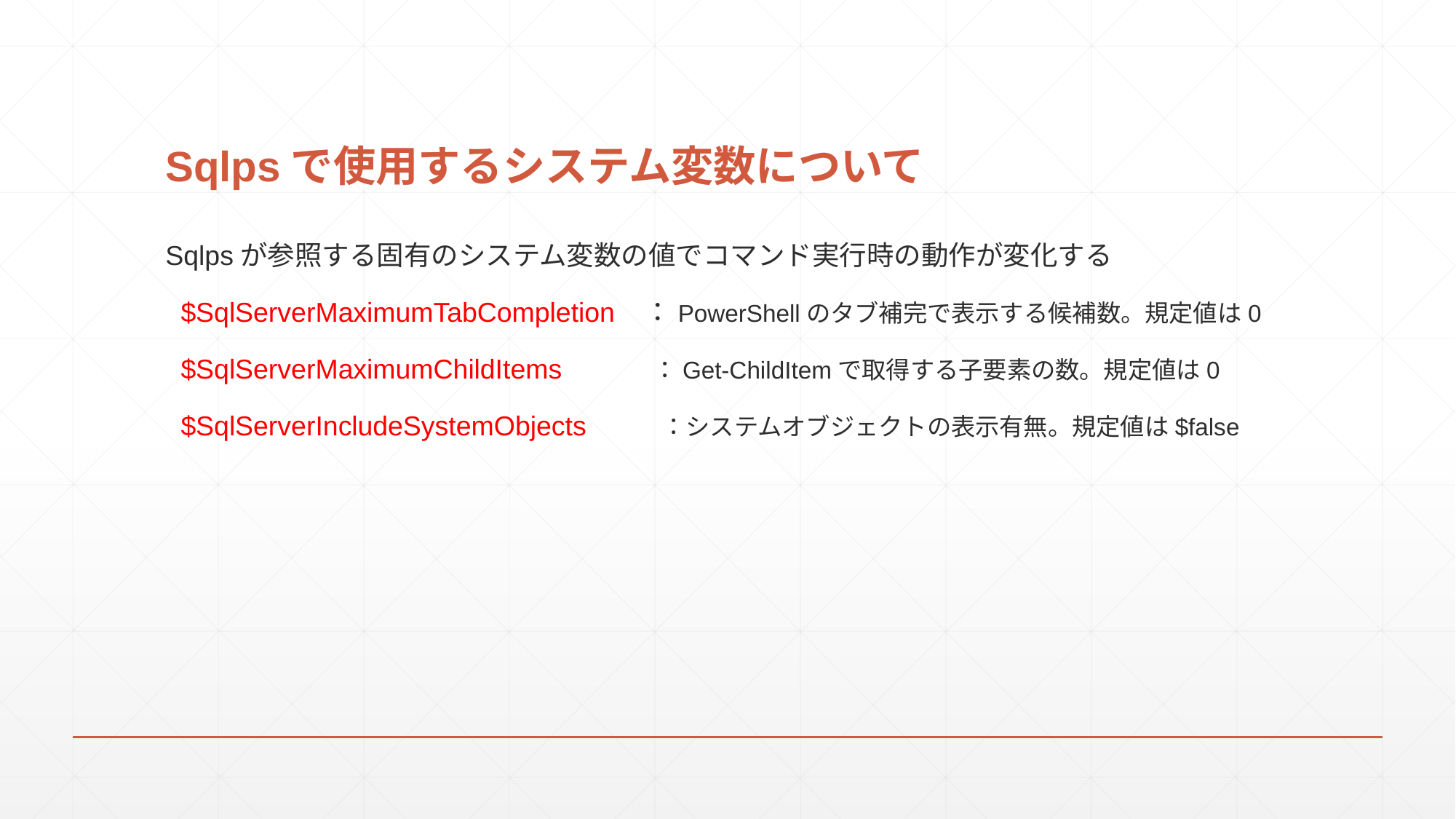

# Sqlpsで使用するシステム変数について
Sqlpsが参照する固有のシステム変数の値でコマンド実行時の動作が変化する
  $SqlServerMaximumTabCompletion   ：PowerShellのタブ補完で表示する候補数。規定値は0
  $SqlServerMaximumChildItems           ：Get-ChildItemで取得する子要素の数。規定値は0
  $SqlServerIncludeSystemObjects         ：システムオブジェクトの表示有無。規定値は$false